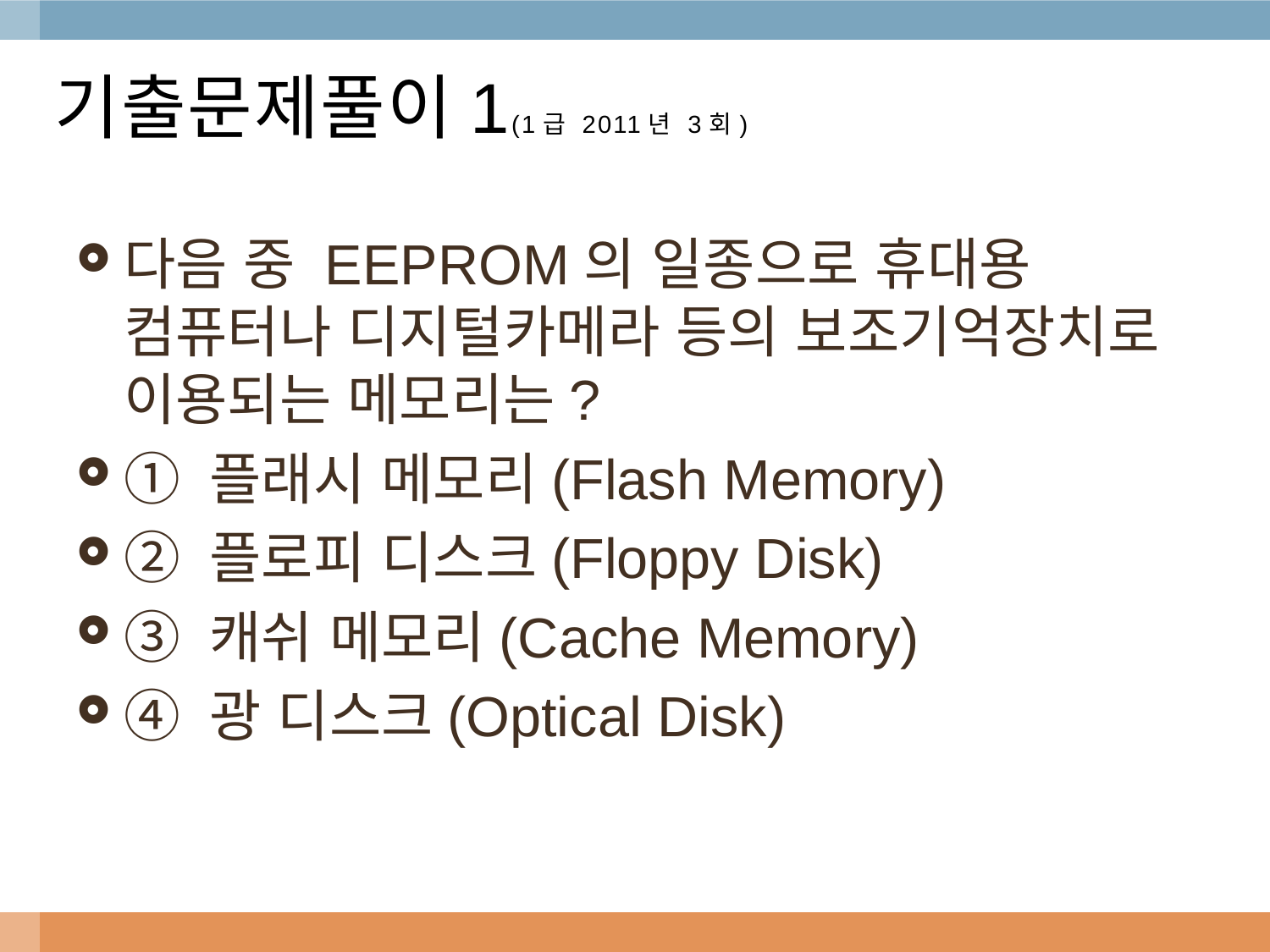

# 기출문제풀이1(1급 2011년 3회)
다음 중 EEPROM의 일종으로 휴대용 컴퓨터나 디지털카메라 등의 보조기억장치로 이용되는 메모리는?
① 플래시 메모리(Flash Memory)
② 플로피 디스크(Floppy Disk)
③ 캐쉬 메모리(Cache Memory)
④ 광 디스크(Optical Disk)